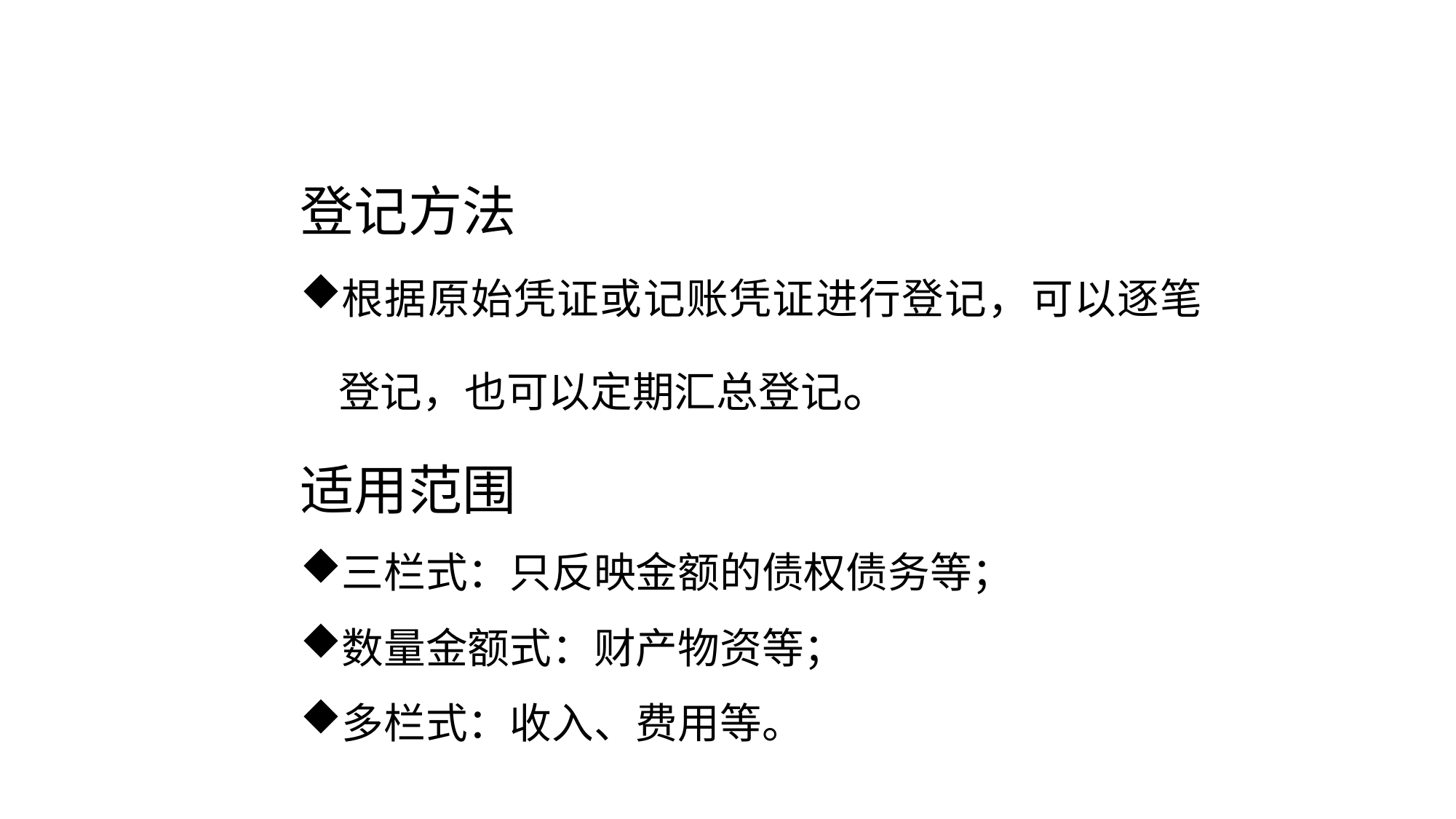

登记方法
根据原始凭证或记账凭证进行登记，可以逐笔登记，也可以定期汇总登记。
适用范围
三栏式：只反映金额的债权债务等；
数量金额式：财产物资等；
多栏式：收入、费用等。